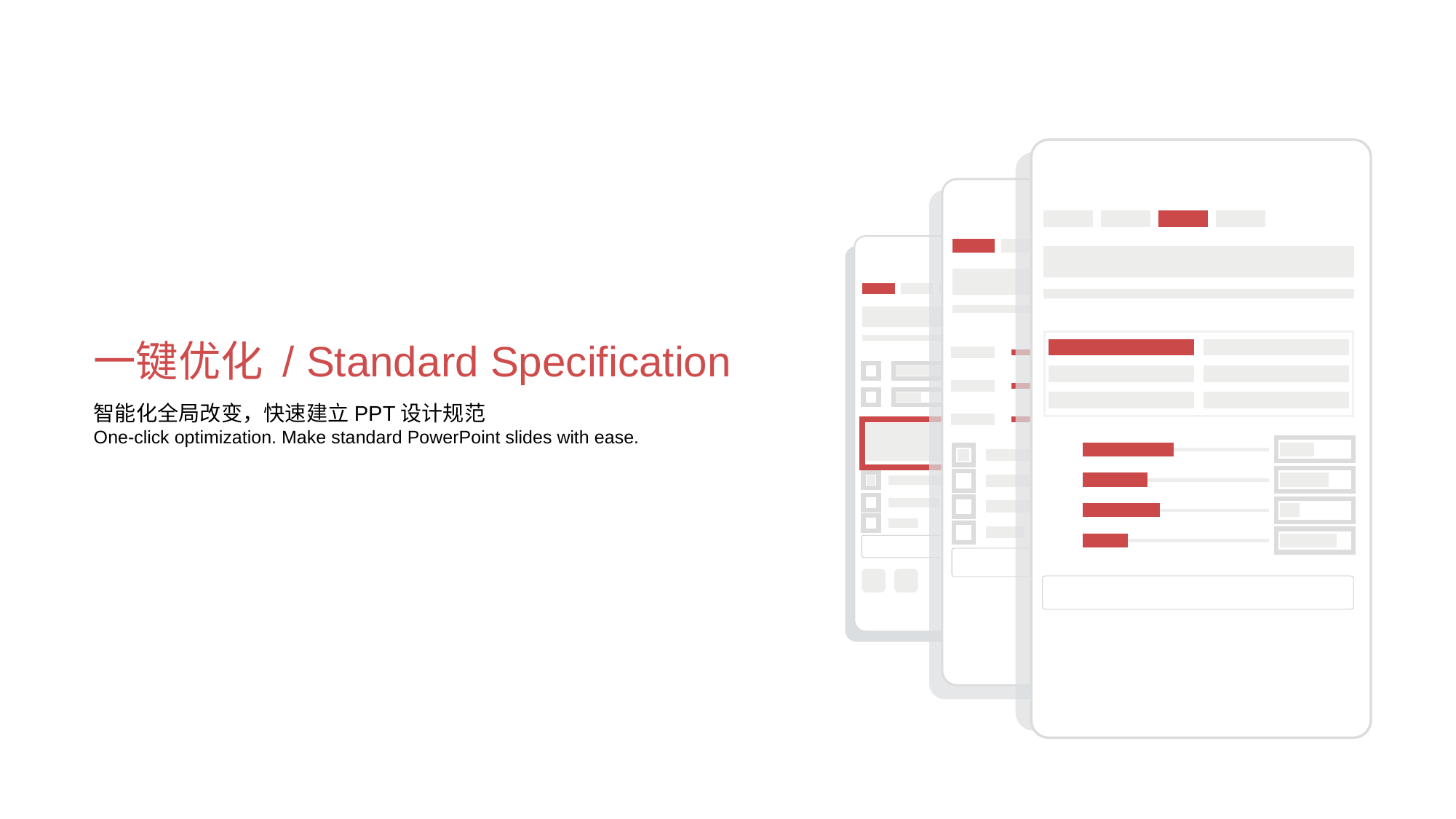

一键优化 / Standard Specification
智能化全局改变，快速建立PPT设计规范
One-click optimization. Make standard PowerPoint slides with ease.